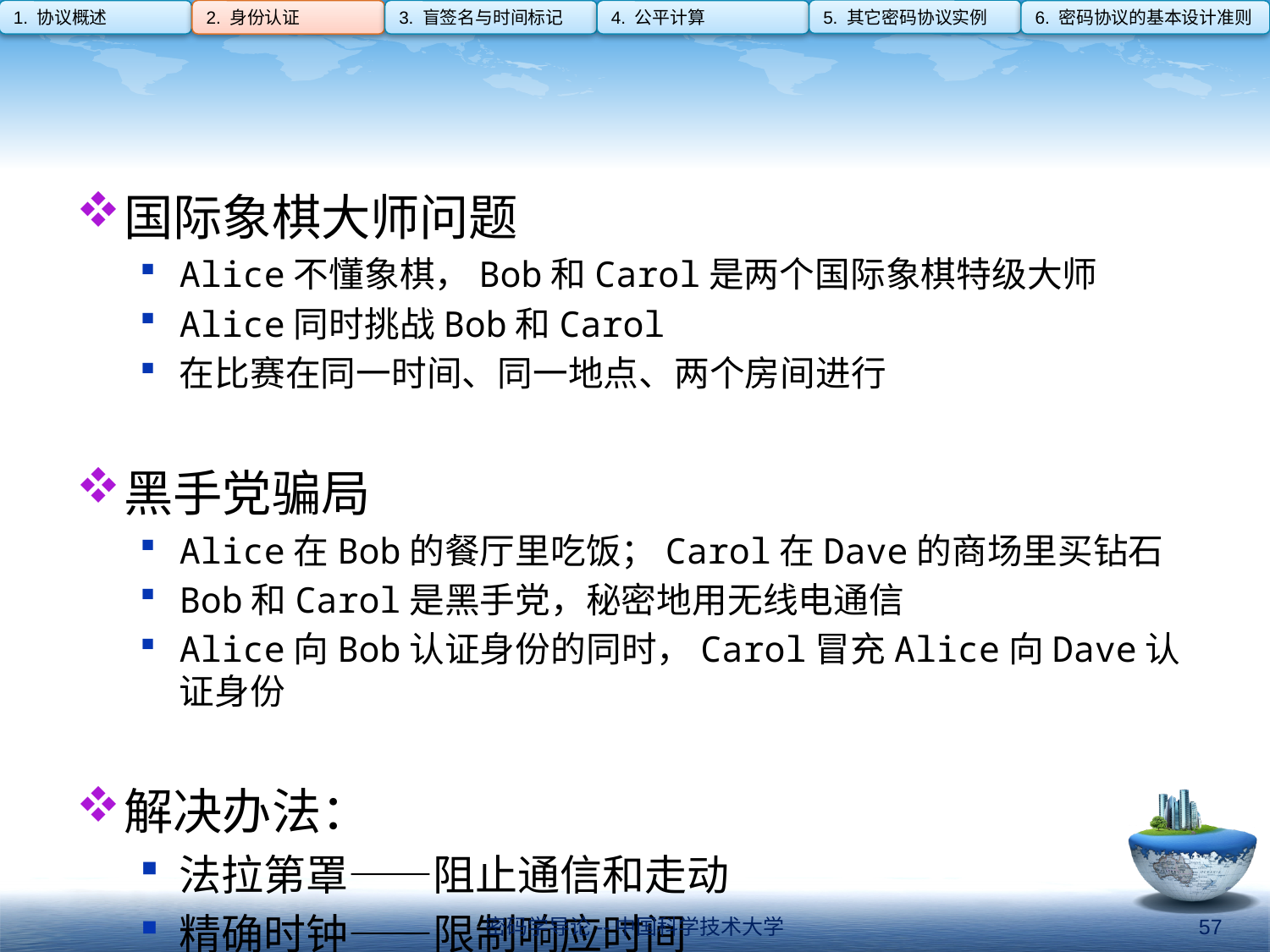

5. 其它密码协议实例
1. 协议概述
2. 身份认证
3. 盲签名与时间标记
4. 公平计算
6. 密码协议的基本设计准则
#
国际象棋大师问题
Alice不懂象棋，Bob和Carol是两个国际象棋特级大师
Alice同时挑战Bob和Carol
在比赛在同一时间、同一地点、两个房间进行

黑手党骗局
Alice在Bob的餐厅里吃饭；Carol在Dave的商场里买钻石
Bob和Carol是黑手党，秘密地用无线电通信
Alice向Bob认证身份的同时，Carol冒充Alice向Dave认证身份

解决办法：
法拉第罩——阻止通信和走动
精确时钟——限制响应时间

密码学导论--中国科学技术大学
57